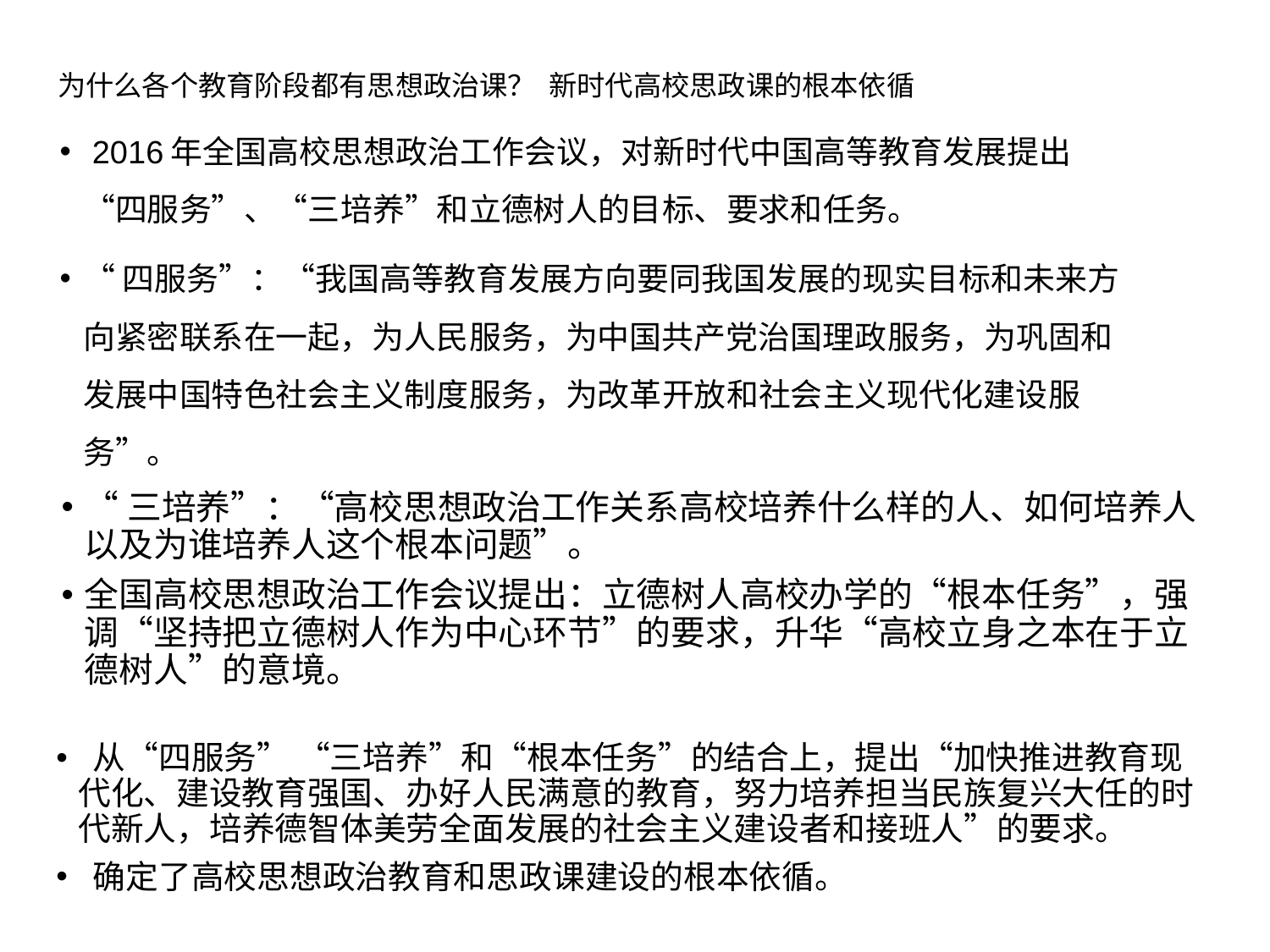

# 为什么各个教育阶段都有思想政治课？  新时代高校思政课的根本依循
 2016年全国高校思想政治工作会议，对新时代中国高等教育发展提出“四服务”、“三培养”和立德树人的目标、要求和任务。
“四服务”：“我国高等教育发展方向要同我国发展的现实目标和未来方向紧密联系在一起，为人民服务，为中国共产党治国理政服务，为巩固和发展中国特色社会主义制度服务，为改革开放和社会主义现代化建设服务”。
“三培养”：“高校思想政治工作关系高校培养什么样的人、如何培养人以及为谁培养人这个根本问题”。
全国高校思想政治工作会议提出：立德树人高校办学的“根本任务”，强调“坚持把立德树人作为中心环节”的要求，升华“高校立身之本在于立德树人”的意境。
 从“四服务” “三培养”和“根本任务”的结合上，提出“加快推进教育现代化、建设教育强国、办好人民满意的教育，努力培养担当民族复兴大任的时代新人，培养德智体美劳全面发展的社会主义建设者和接班人”的要求。
 确定了高校思想政治教育和思政课建设的根本依循。